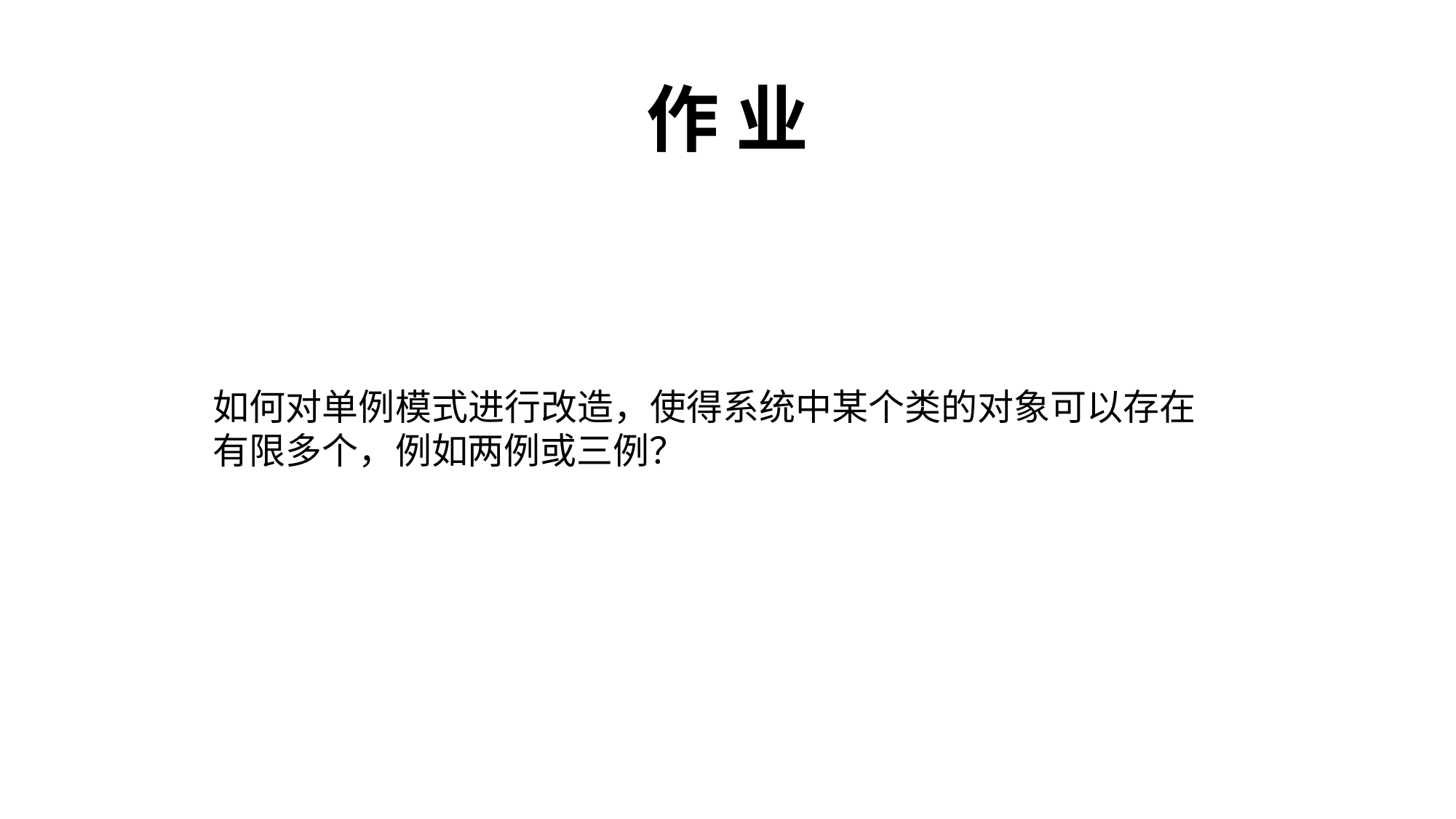

# 作 业
如何对单例模式进行改造，使得系统中某个类的对象可以存在有限多个，例如两例或三例？